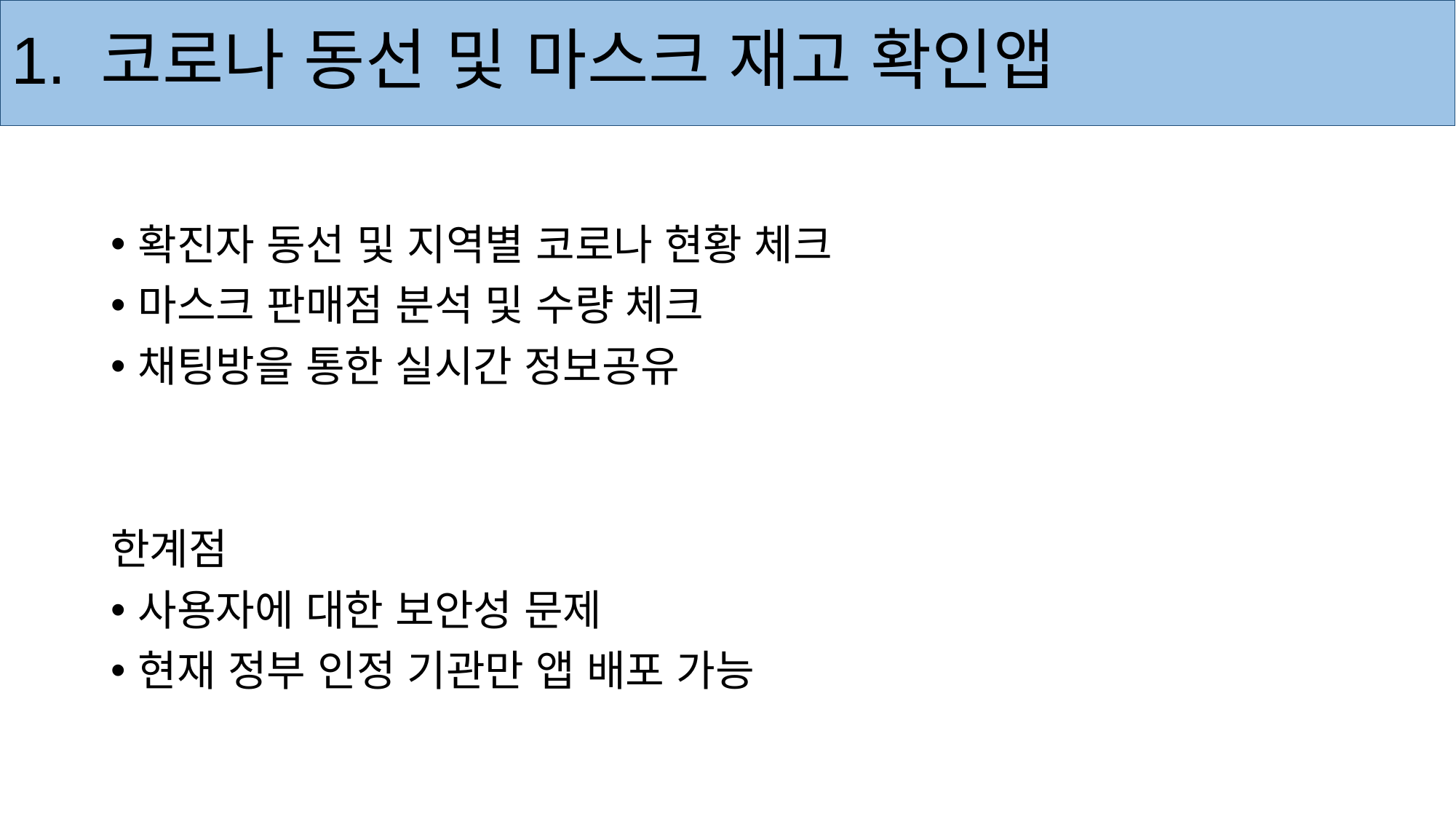

# 1. 코로나 동선 및 마스크 재고 확인앱
확진자 동선 및 지역별 코로나 현황 체크
마스크 판매점 분석 및 수량 체크
채팅방을 통한 실시간 정보공유

한계점
사용자에 대한 보안성 문제
현재 정부 인정 기관만 앱 배포 가능